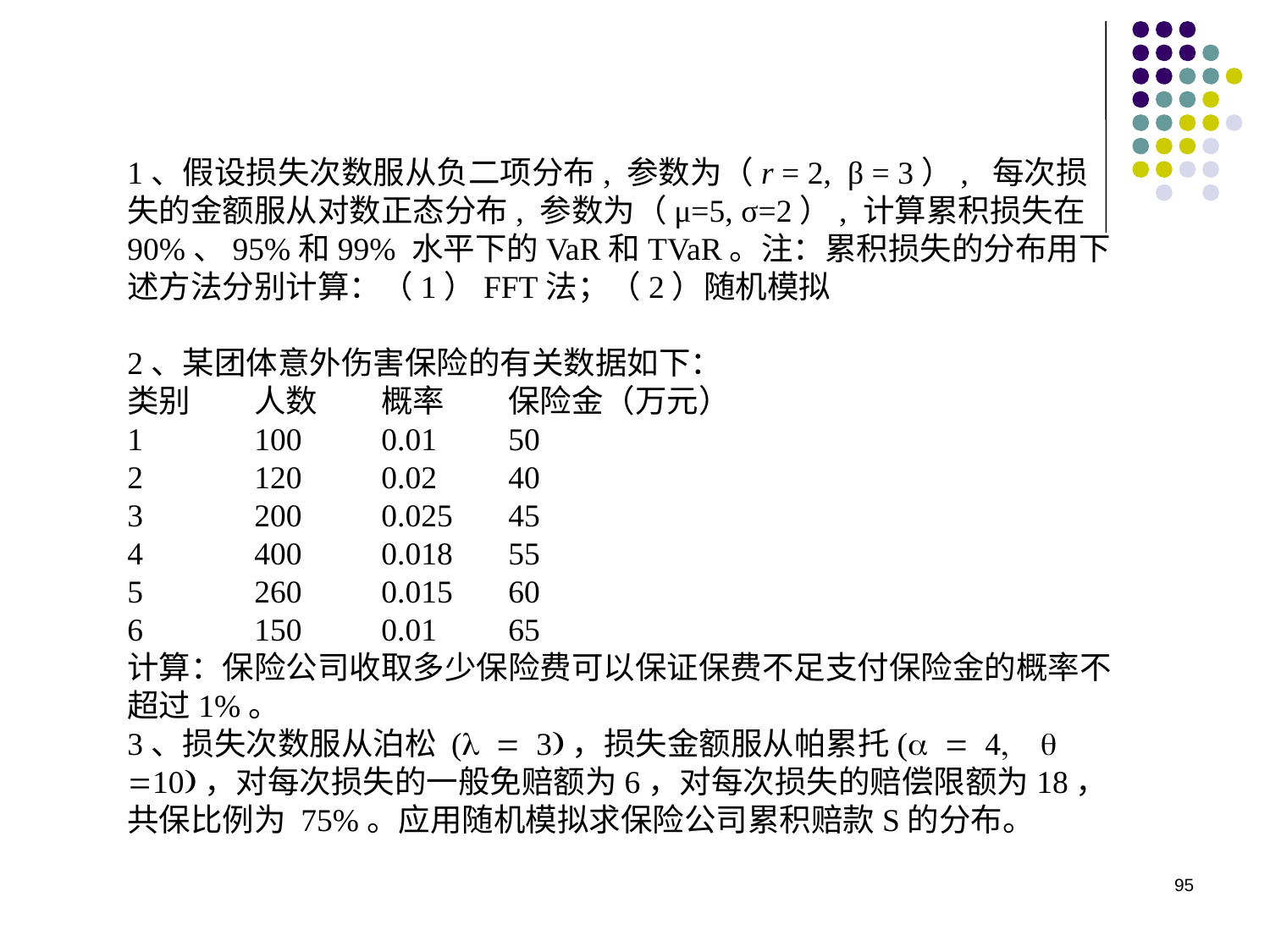

1、假设损失次数服从负二项分布, 参数为（r = 2,  β = 3）,  每次损失的金额服从对数正态分布, 参数为（μ=5, σ=2）, 计算累积损失在90%、95%和99% 水平下的VaR和TVaR。注：累积损失的分布用下述方法分别计算：（1）FFT法；（2）随机模拟

2、某团体意外伤害保险的有关数据如下：
类别	人数	概率	保险金（万元）
1	100	0.01	50
2	120	0.02	40
3	200	0.025	45
4	400	0.018	55
5	260	0.015	60
6	150	0.01	65
计算：保险公司收取多少保险费可以保证保费不足支付保险金的概率不超过1%。
3、损失次数服从泊松 (λ = 3)，损失金额服从帕累托(α = 4,  θ =10)，对每次损失的一般免赔额为6，对每次损失的赔偿限额为18，共保比例为 75%。应用随机模拟求保险公司累积赔款S的分布。
95